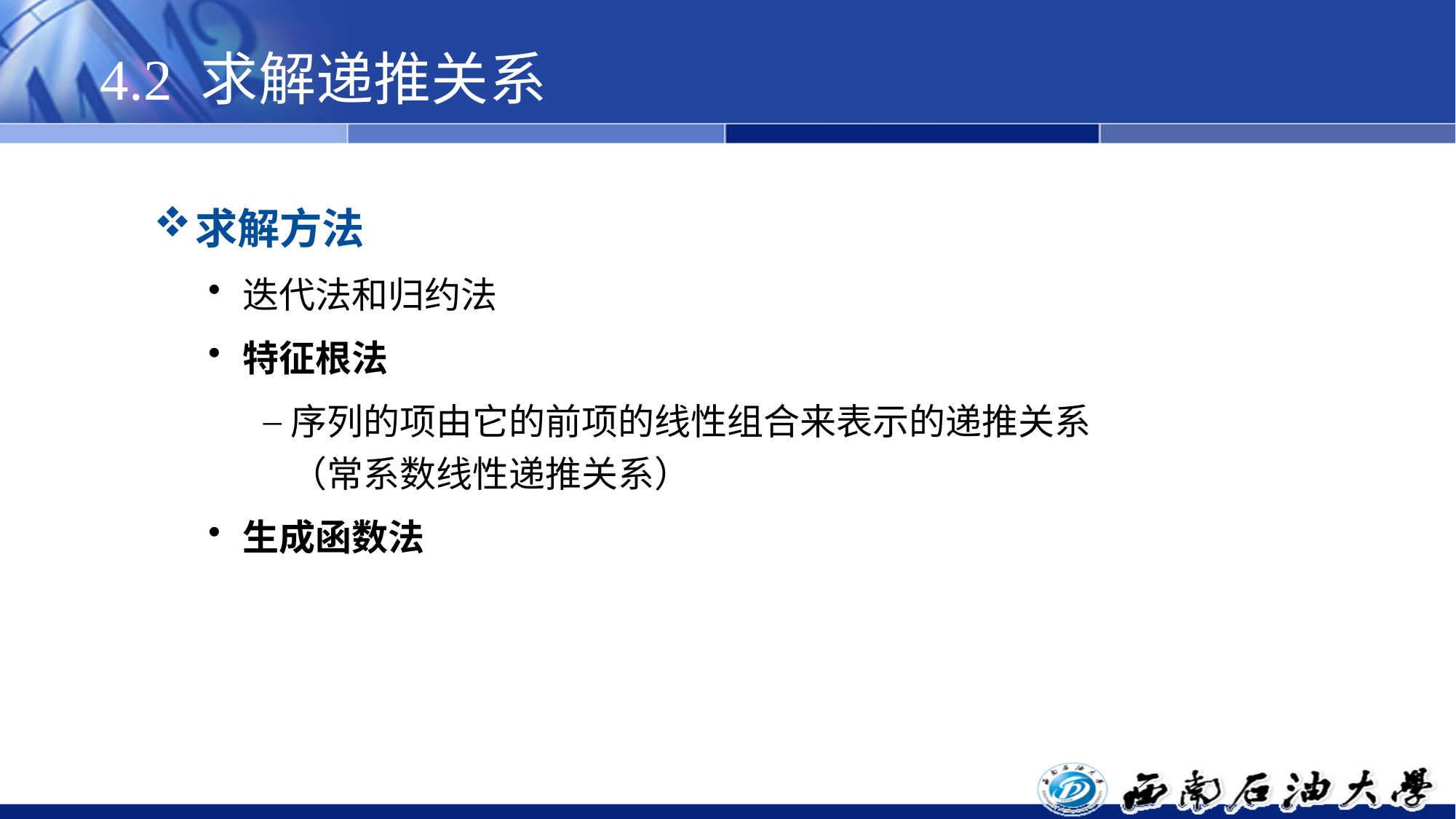

# 4.2 求解递推关系
求解方法
迭代法和归约法
特征根法
序列的项由它的前项的线性组合来表示的递推关系（常系数线性递推关系）
生成函数法